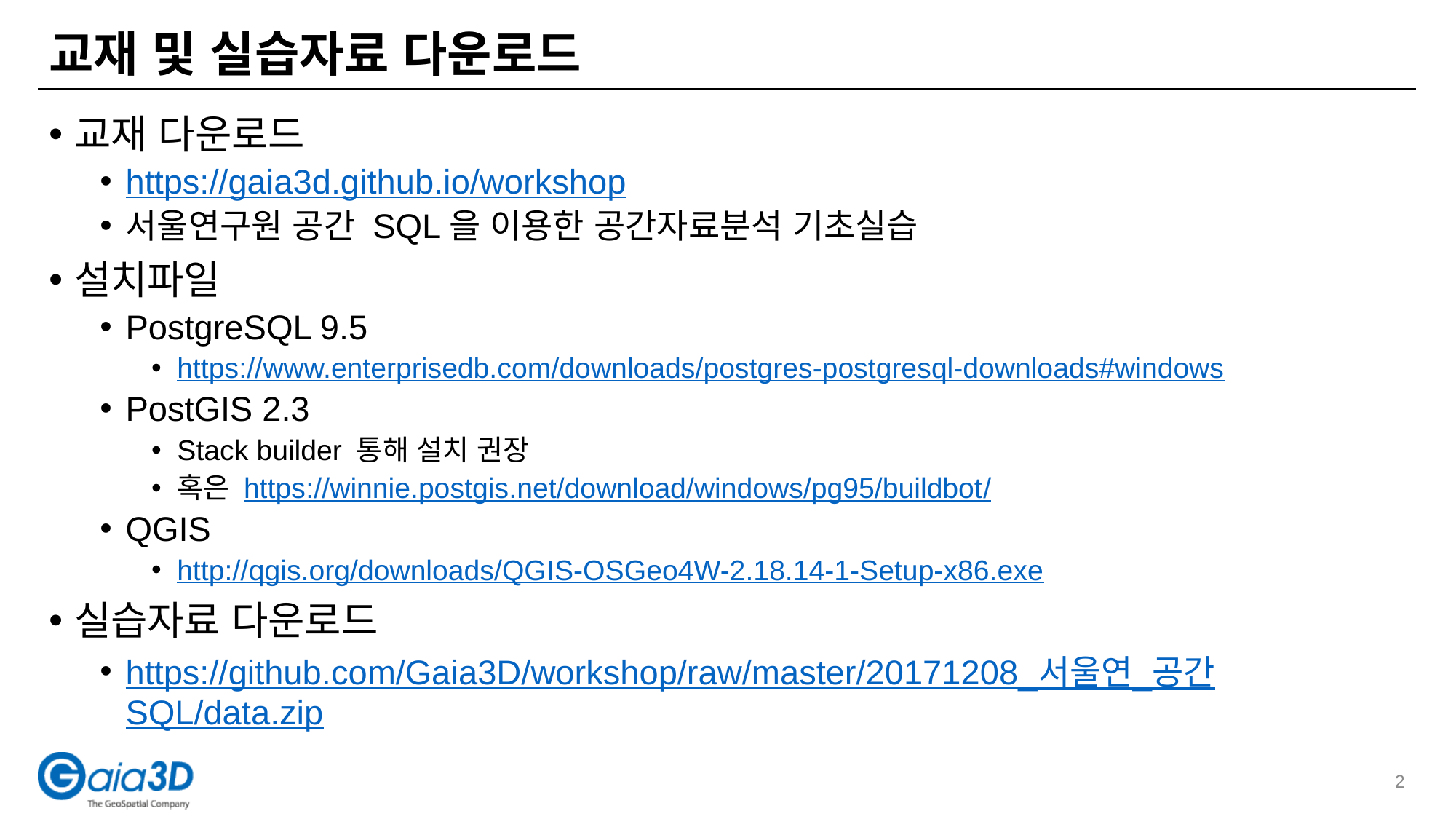

# 교재 및 실습자료 다운로드
교재 다운로드
https://gaia3d.github.io/workshop
서울연구원 공간 SQL을 이용한 공간자료분석 기초실습
설치파일
PostgreSQL 9.5
https://www.enterprisedb.com/downloads/postgres-postgresql-downloads#windows
PostGIS 2.3
Stack builder 통해 설치 권장
혹은 https://winnie.postgis.net/download/windows/pg95/buildbot/
QGIS
http://qgis.org/downloads/QGIS-OSGeo4W-2.18.14-1-Setup-x86.exe
실습자료 다운로드
https://github.com/Gaia3D/workshop/raw/master/20171208_서울연_공간SQL/data.zip
2